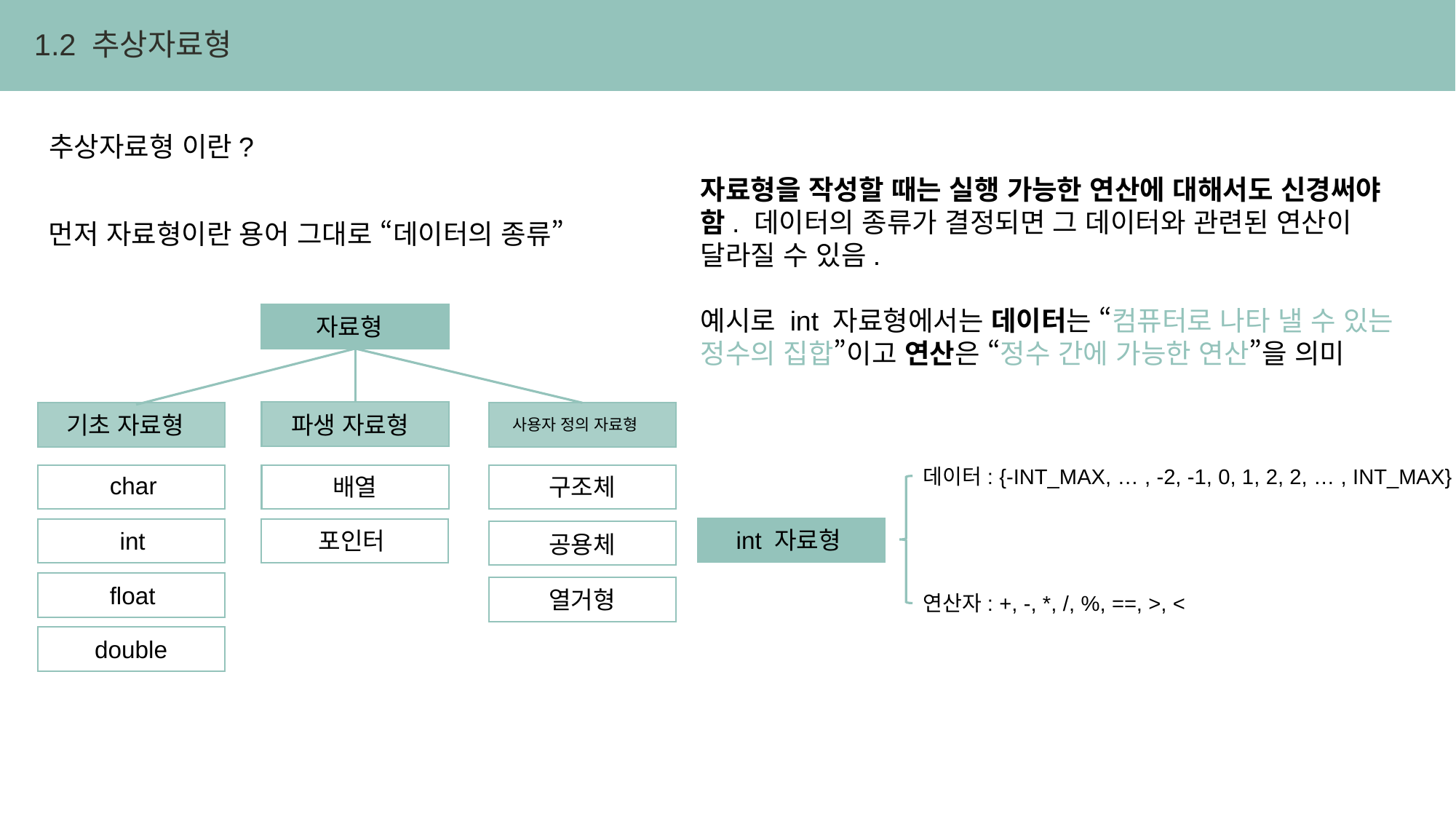

1.2 추상자료형
추상자료형 이란?
자료형을 작성할 때는 실행 가능한 연산에 대해서도 신경써야 함. 데이터의 종류가 결정되면 그 데이터와 관련된 연산이 달라질 수 있음.

예시로 int 자료형에서는 데이터는 “컴퓨터로 나타 낼 수 있는 정수의 집합”이고 연산은 “정수 간에 가능한 연산”을 의미
먼저 자료형이란 용어 그대로 “데이터의 종류”

자료형

기초 자료형
파생 자료형
사용자 정의 자료형
데이터: {-INT_MAX, … , -2, -1, 0, 1, 2, 2, … , INT_MAX}

char

배열
구조체

int 자료형
int
포인터

공용체

float

열거형
연산자: +, -, *, /, %, ==, >, <

double